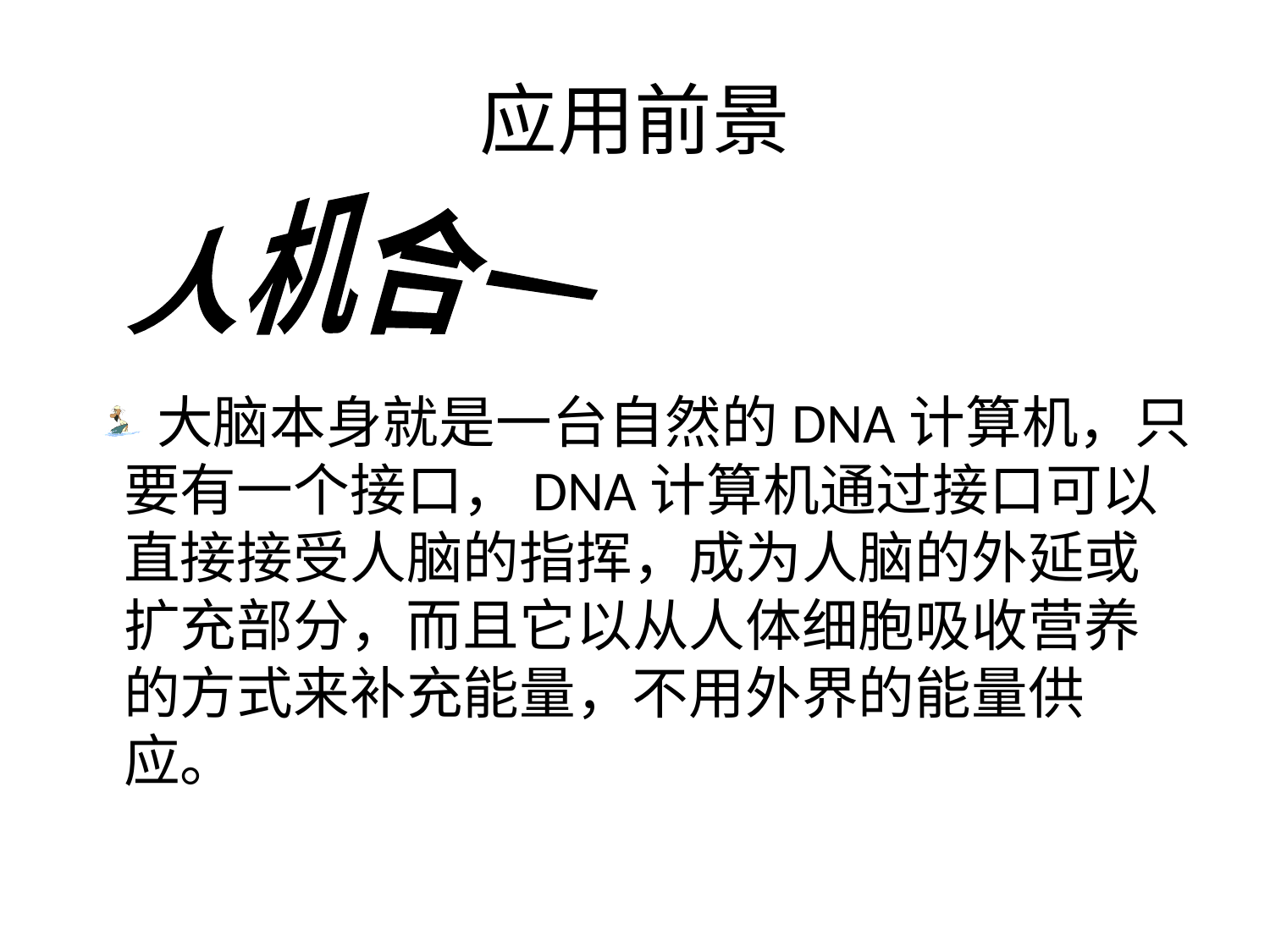

# 应用前景
人机合一

大脑本身就是一台自然的DNA计算机，只要有一个接口，DNA计算机通过接口可以直接接受人脑的指挥，成为人脑的外延或扩充部分，而且它以从人体细胞吸收营养的方式来补充能量，不用外界的能量供应。